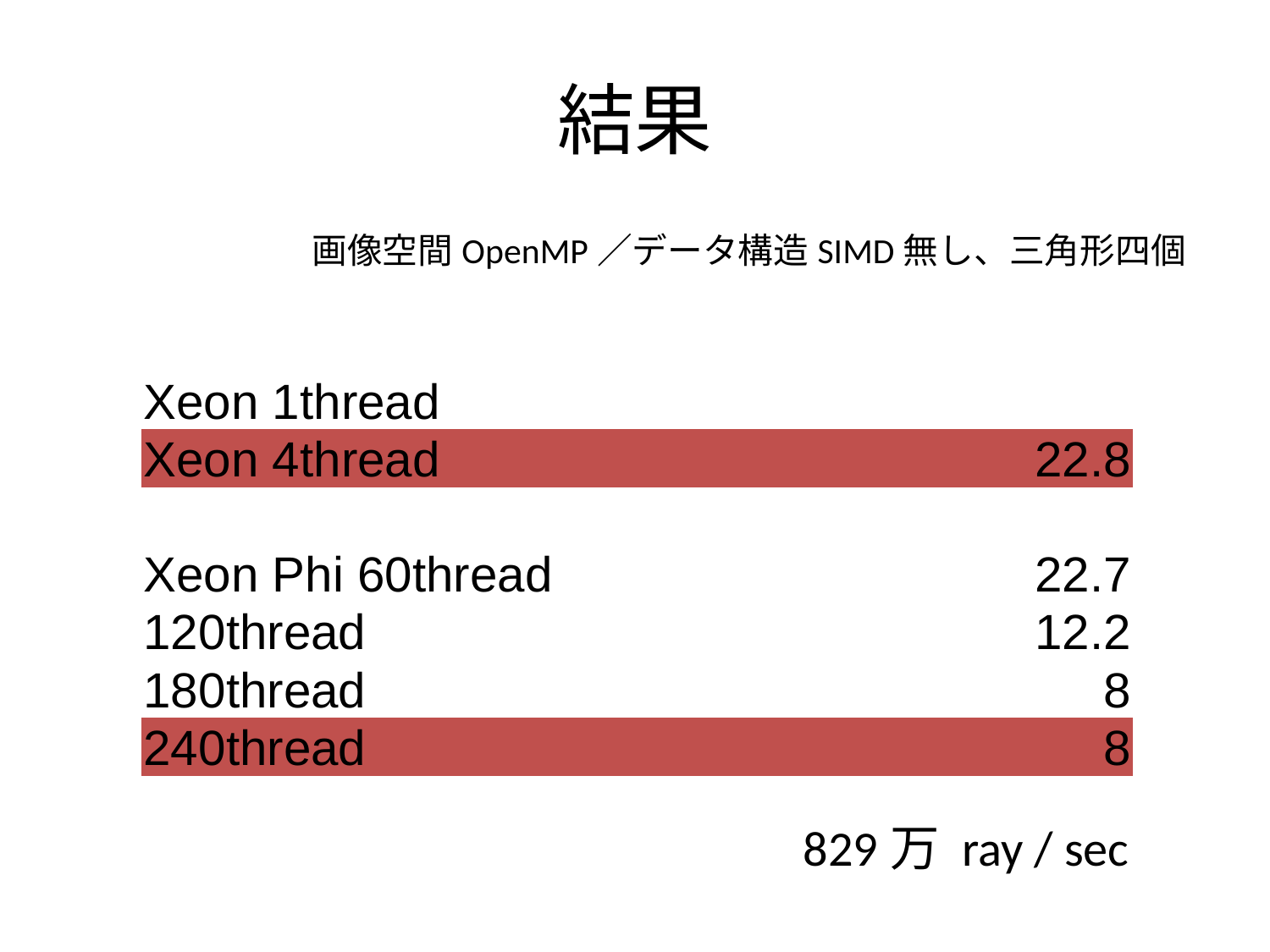

# 結果
画像空間OpenMP／データ構造SIMD無し、三角形四個
|  |  |
| --- | --- |
| Xeon 1thread |  |
| Xeon 4thread | 22.8 |
|  |  |
| Xeon Phi 60thread | 22.7 |
| 120thread | 12.2 |
| 180thread | 8 |
| 240thread | 8 |
829万 ray / sec